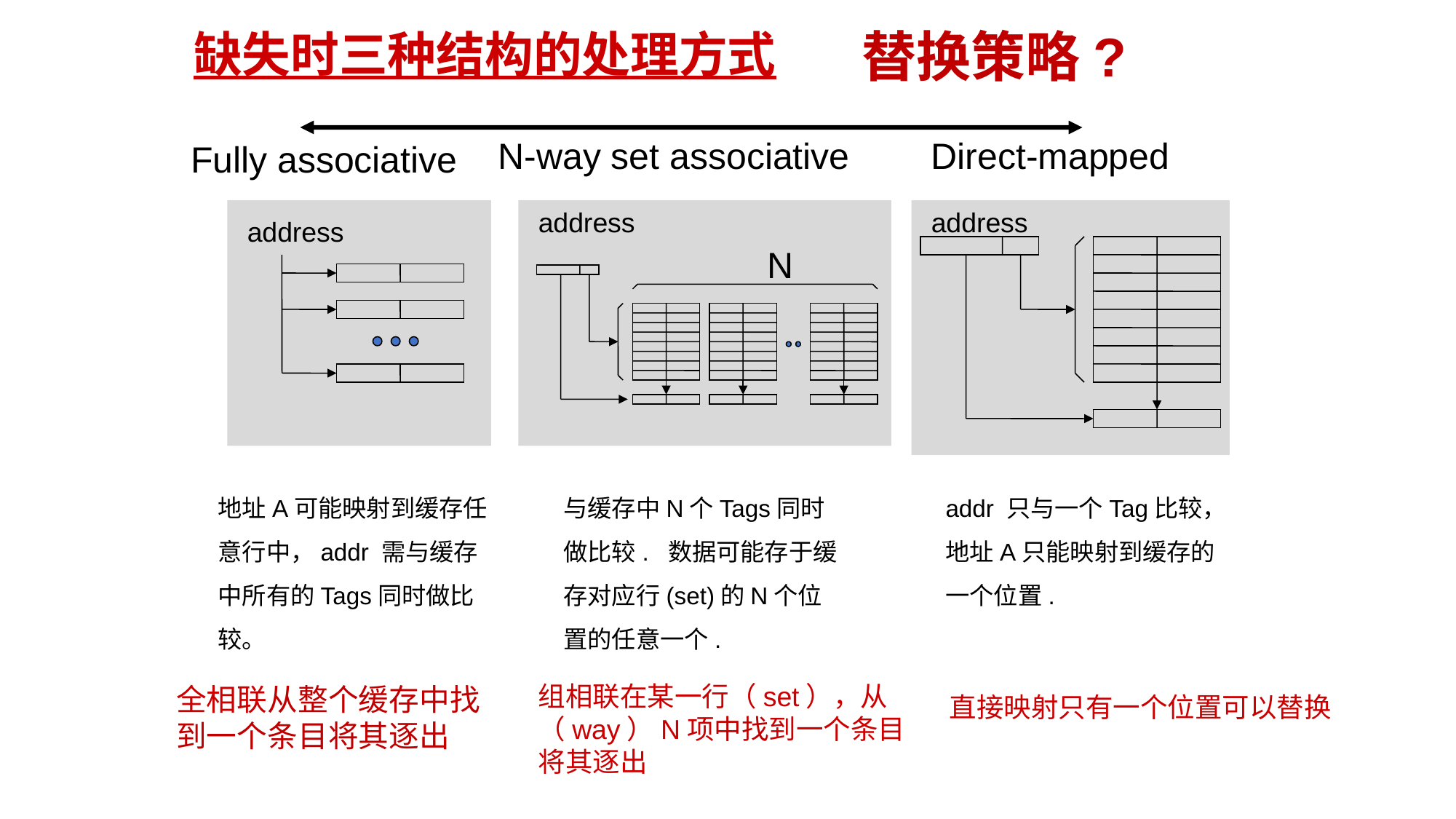

替换策略?
# 缺失时三种结构的处理方式

N-way set associative

address
N

与缓存中N个Tags同时做比较.  数据可能存于缓存对应行(set)的N个位置的任意一个.
Direct-mapped

address

addr 只与一个Tag比较，地址A只能映射到缓存的一个位置.
Fully associative

address

地址A可能映射到缓存任意行中，addr 需与缓存中所有的Tags同时做比较。
组相联在某一行（set），从（way）N项中找到一个条目将其逐出
全相联从整个缓存中找到一个条目将其逐出
直接映射只有一个位置可以替换